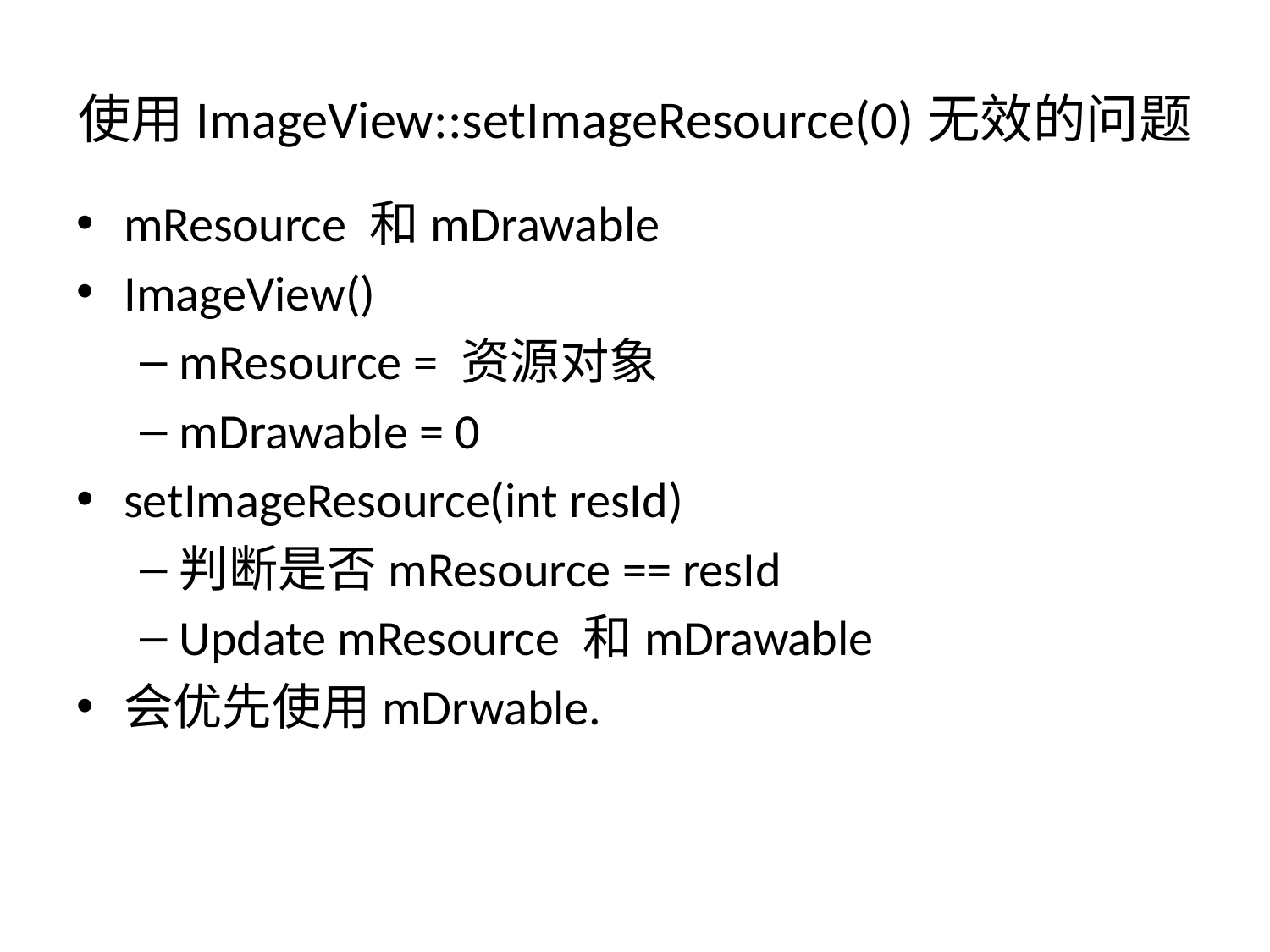

# 使用ImageView::setImageResource(0)无效的问题
mResource 和mDrawable
ImageView()
mResource = 资源对象
mDrawable = 0
setImageResource(int resId)
判断是否mResource == resId
Update mResource 和mDrawable
会优先使用mDrwable.